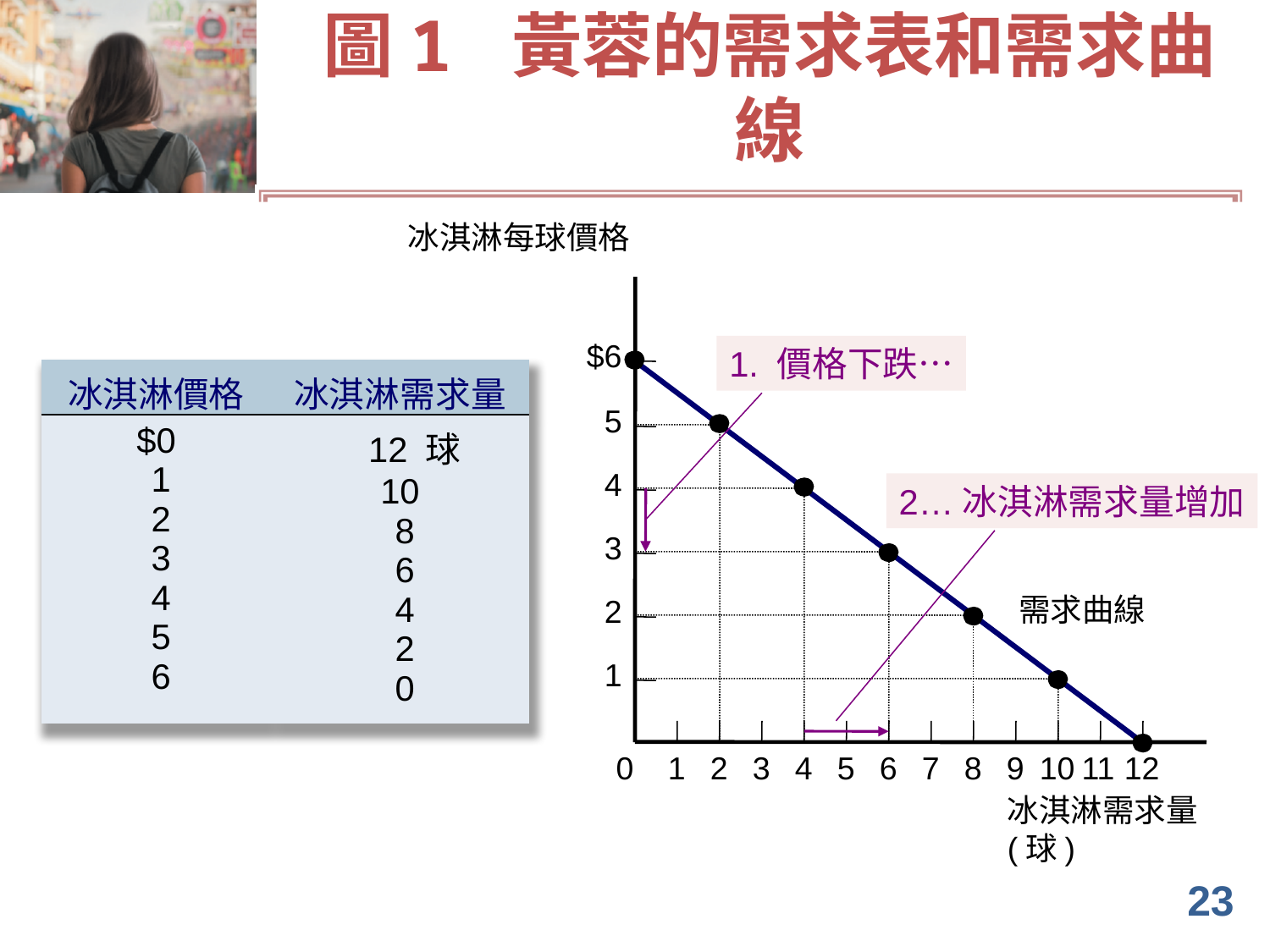

# 圖1 黃蓉的需求表和需求曲線
冰淇淋每球價格
$6
5
4
3
2
1

1. 價格下跌…

| 冰淇淋價格 | 冰淇淋需求量 |
| --- | --- |
| $0 1 2 3 4 5 6 | 12 球 10 8 6 4 2 0 |
需求曲線

2…冰淇淋需求量增加

1
2
3
4
5
6
7
8
9
10
11
12
0
冰淇淋需求量(球)

23